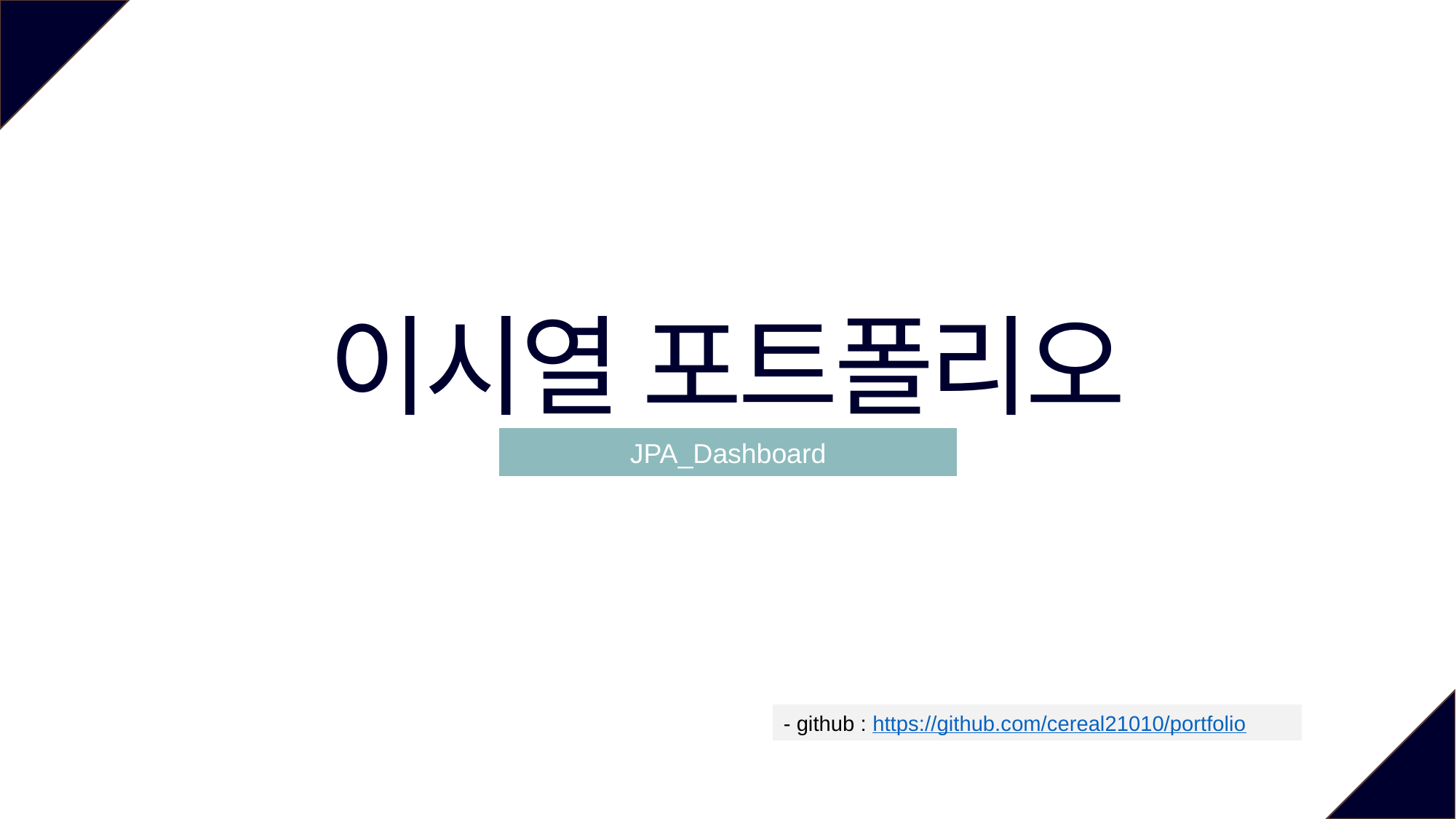

이시열 포트폴리오
JPA_Dashboard
- github : https://github.com/cereal21010/portfolio